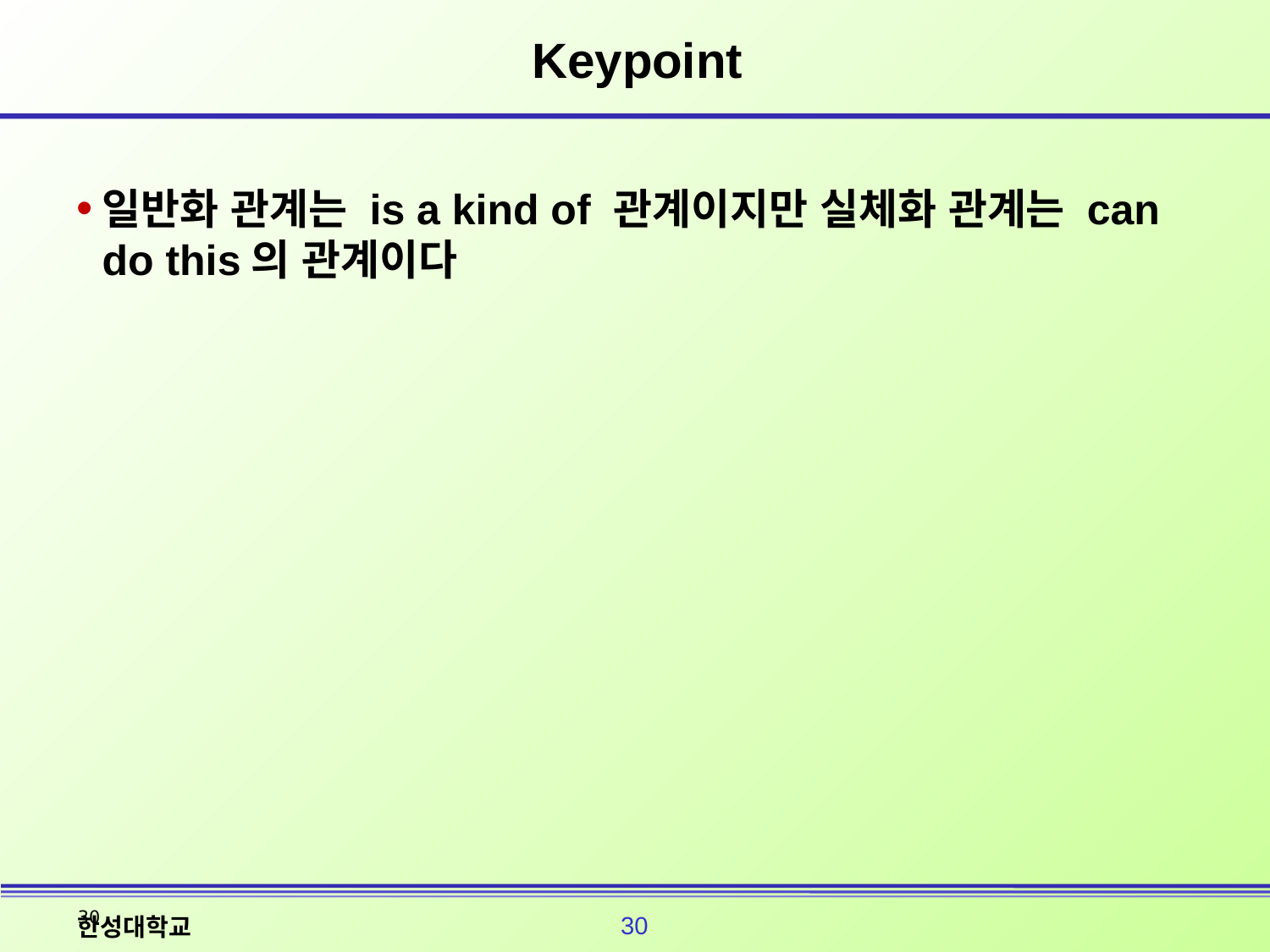

# Keypoint
일반화 관계는 is a kind of 관계이지만 실체화 관계는 can do this의 관계이다

30